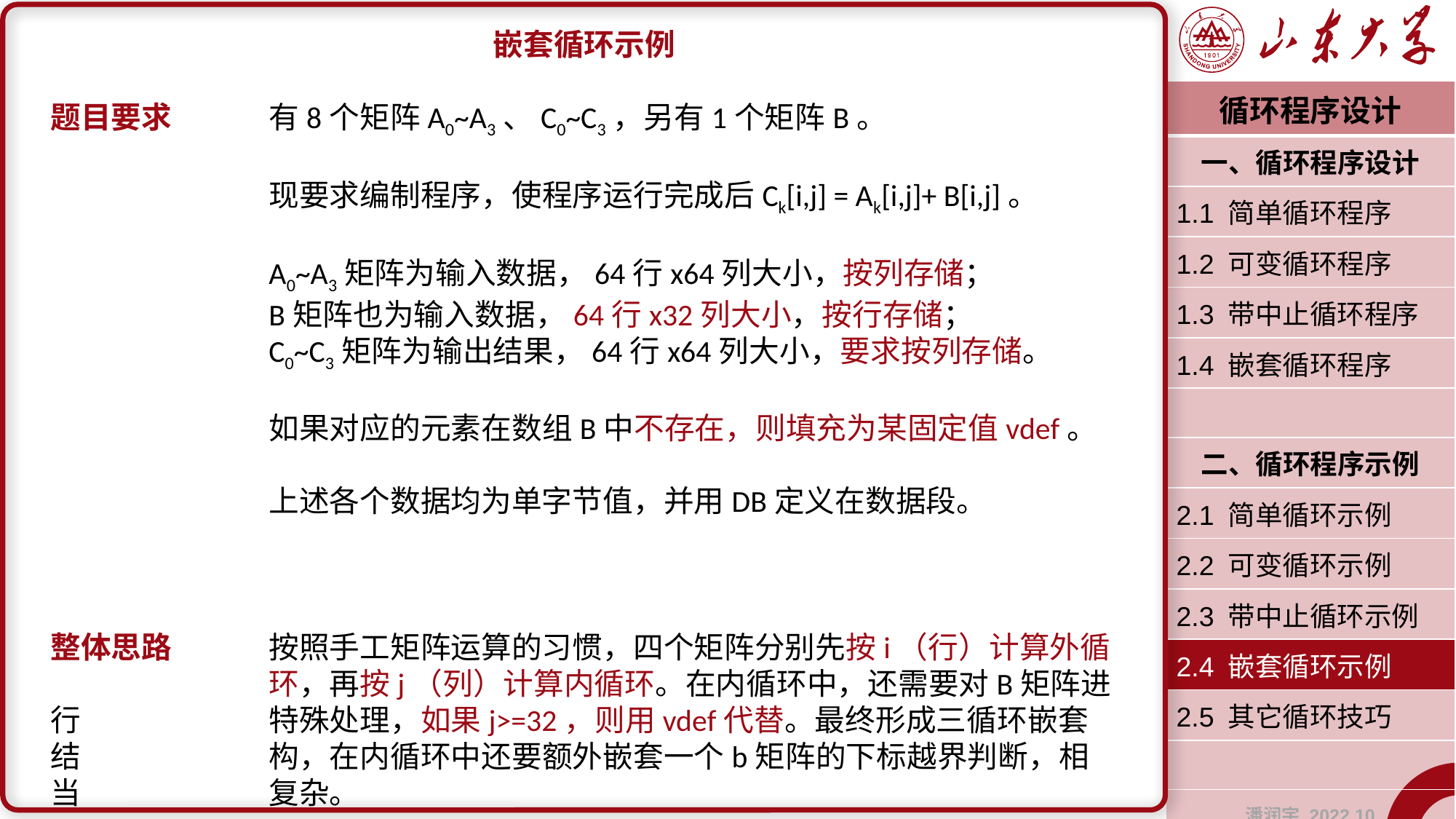

嵌套循环示例

题目要求	有8个矩阵A0~A3、C0~C3，另有1个矩阵B。

		现要求编制程序，使程序运行完成后Ck[i,j] = Ak[i,j]+ B[i,j]。

		A0~A3矩阵为输入数据，64行x64列大小，按列存储；
		B矩阵也为输入数据，64行x32列大小，按行存储；
		C0~C3矩阵为输出结果，64行x64列大小，要求按列存储。

		如果对应的元素在数组B中不存在，则填充为某固定值vdef。

		上述各个数据均为单字节值，并用DB定义在数据段。

整体思路	按照手工矩阵运算的习惯，四个矩阵分别先按i（行）计算外循		环，再按j（列）计算内循环。在内循环中，还需要对B矩阵进行		特殊处理，如果j>=32，则用vdef代替。最终形成三循环嵌套结		构，在内循环中还要额外嵌套一个b矩阵的下标越界判断，相当		复杂。
| 循环程序设计 |
| --- |
| 一、循环程序设计 |
| 1.1 简单循环程序 |
| 1.2 可变循环程序 |
| 1.3 带中止循环程序 |
| 1.4 嵌套循环程序 |
|  |
| 二、循环程序示例 |
| 2.1 简单循环示例 |
| 2.2 可变循环示例 |
| 2.3 带中止循环示例 |
| 2.4 嵌套循环示例 |
| 2.5 其它循环技巧 |
|  |
| 潘润宇 2022.10 |